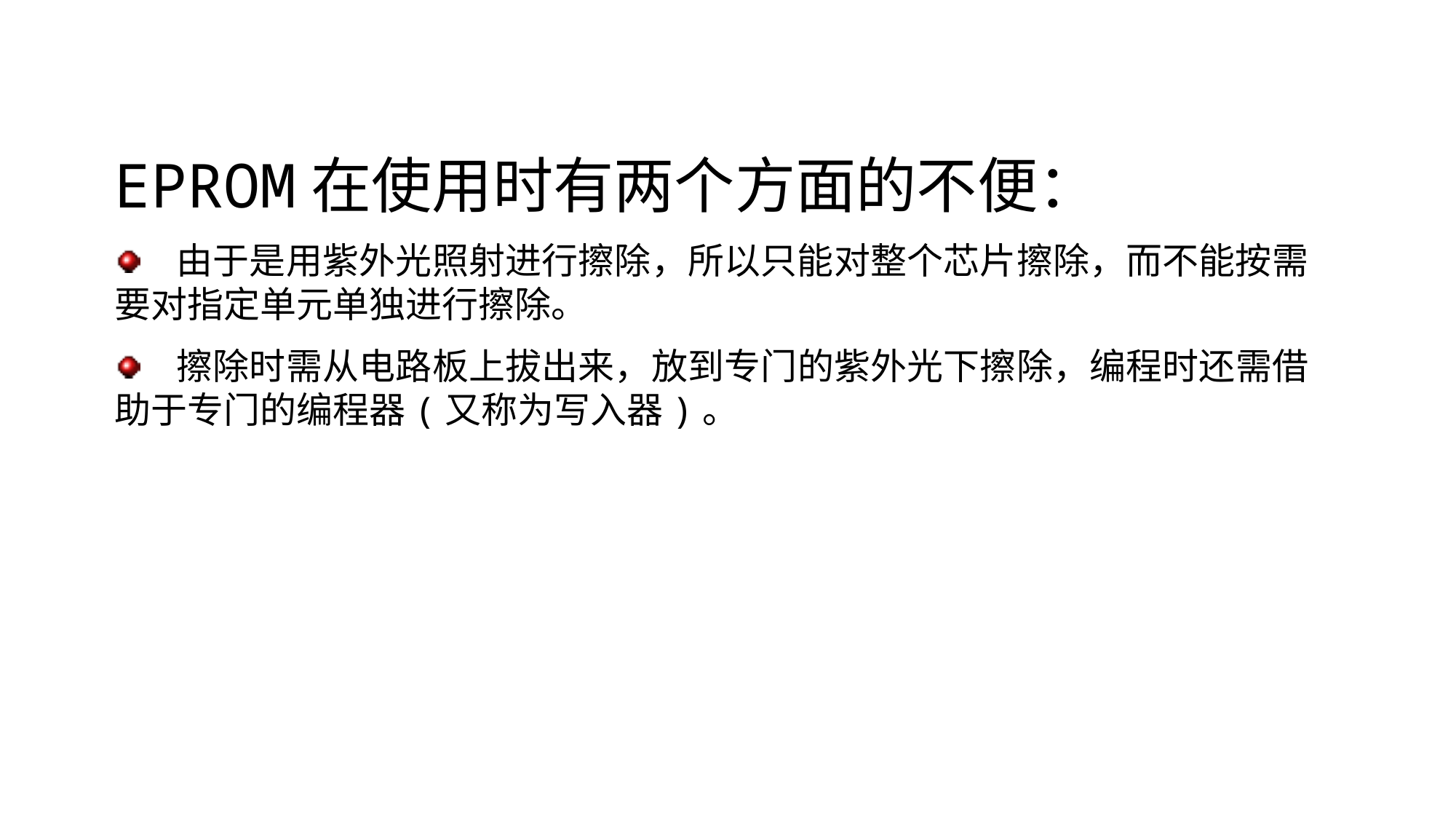

EPROM在使用时有两个方面的不便：
　由于是用紫外光照射进行擦除，所以只能对整个芯片擦除，而不能按需要对指定单元单独进行擦除。
　擦除时需从电路板上拔出来，放到专门的紫外光下擦除，编程时还需借助于专门的编程器(又称为写入器)。